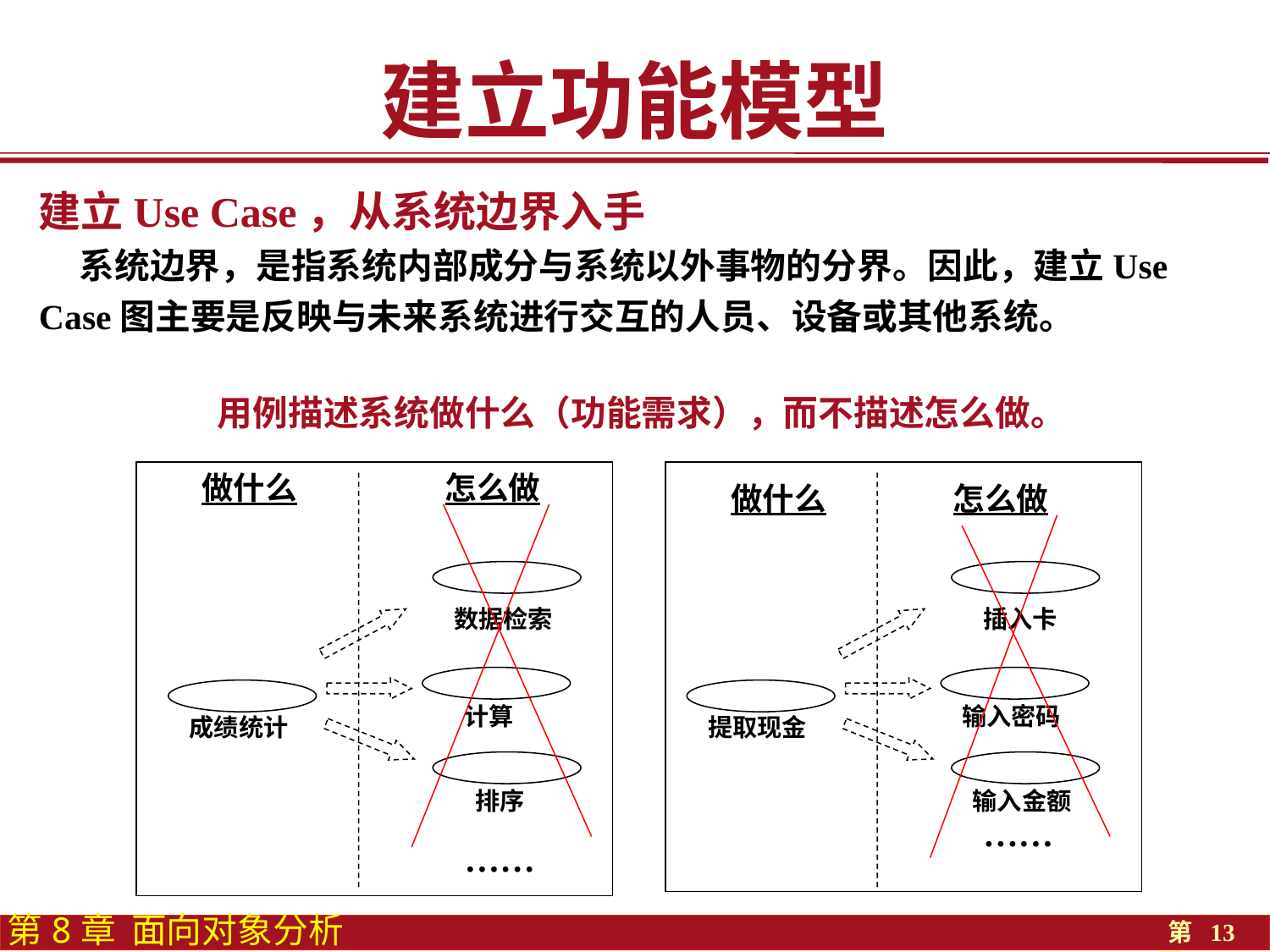

建立功能模型

建立Use Case，从系统边界入手
    系统边界，是指系统内部成分与系统以外事物的分界。因此，建立Use Case图主要是反映与未来系统进行交互的人员、设备或其他系统。
用例描述系统做什么（功能需求），而不描述怎么做。

做什么
怎么做

做什么

怎么做

数据检索
插入卡

计算
输入密码
成绩统计
提取现金

排序
输入金额
……
……